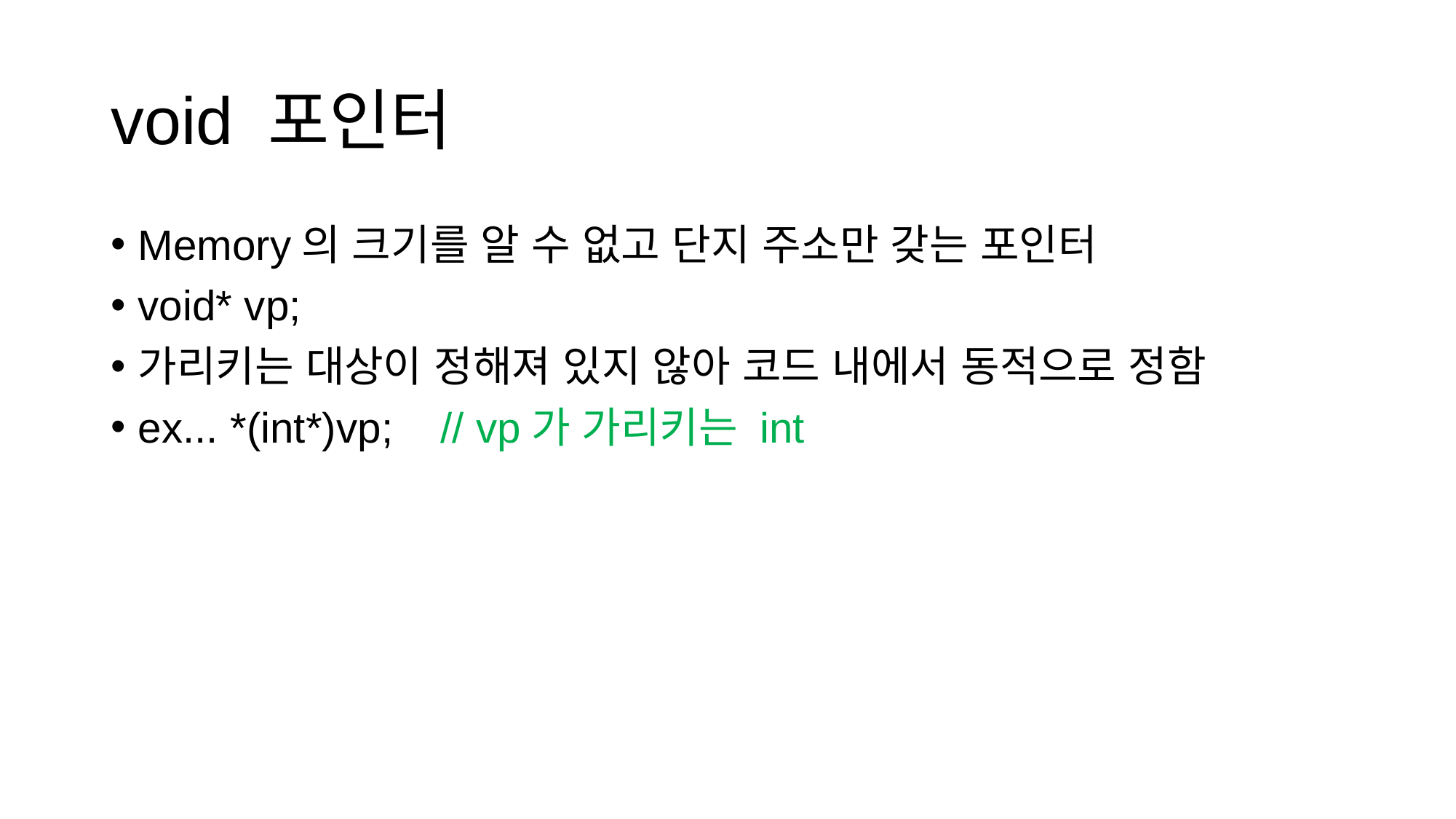

void 포인터
Memory의 크기를 알 수 없고 단지 주소만 갖는 포인터
void* vp;
가리키는 대상이 정해져 있지 않아 코드 내에서 동적으로 정함
ex... *(int*)vp;    // vp가 가리키는 int